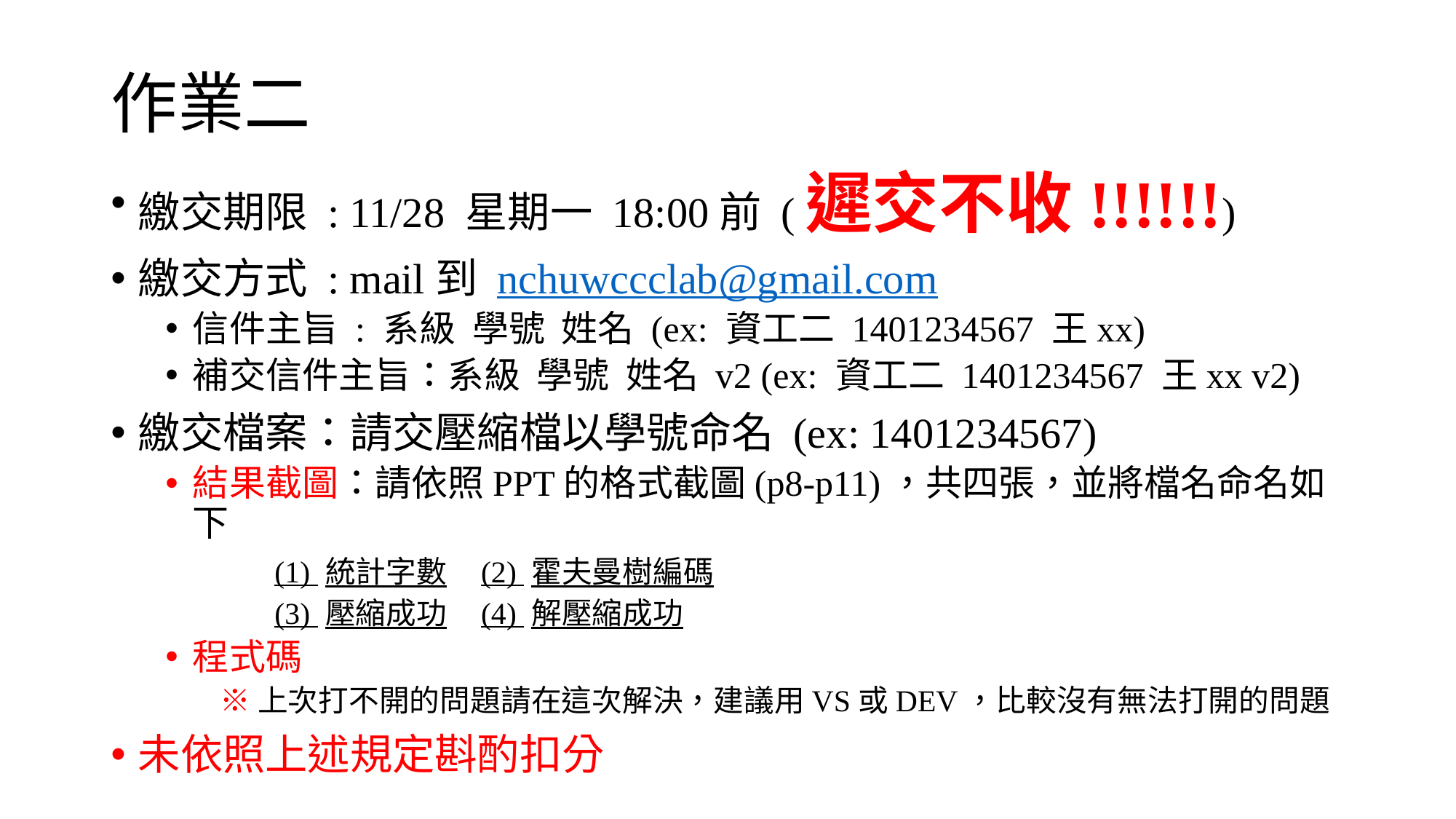

# 作業二
繳交期限 : 11/28 星期一 18:00前 (遲交不收!!!!!!)
繳交方式 : mail到 nchuwccclab@gmail.com
信件主旨 : 系級  學號  姓名 (ex: 資工二 1401234567 王xx)
補交信件主旨：系級  學號  姓名 v2 (ex: 資工二 1401234567 王xx v2)
繳交檔案：請交壓縮檔以學號命名 (ex: 1401234567)
結果截圖：請依照PPT的格式截圖(p8-p11)，共四張，並將檔名命名如下
	(1) 統計字數    (2) 霍夫曼樹編碼
	(3) 壓縮成功    (4) 解壓縮成功
程式碼
※上次打不開的問題請在這次解決，建議用VS或DEV，比較沒有無法打開的問題
未依照上述規定斟酌扣分